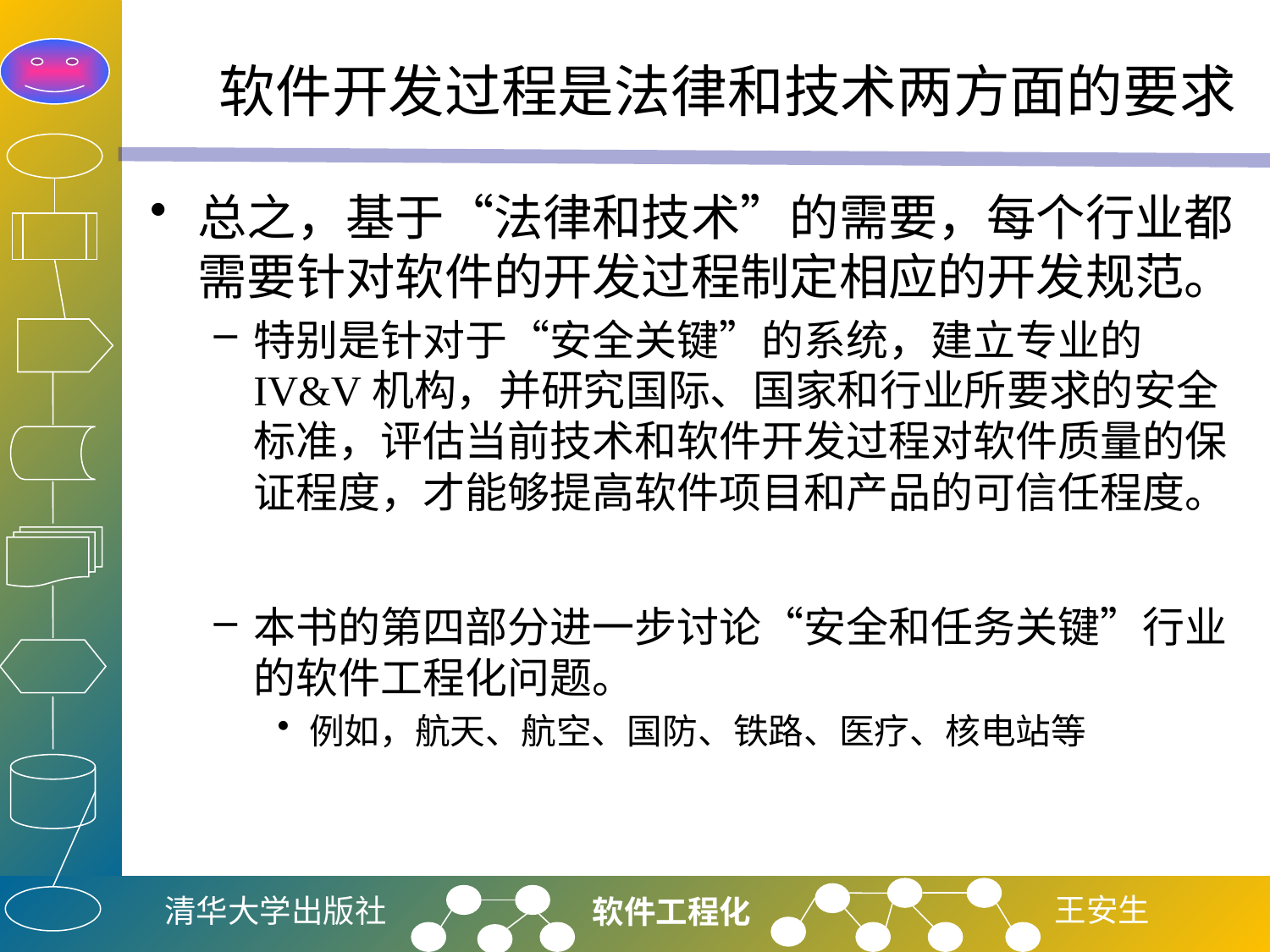

# 软件开发过程是法律和技术两方面的要求
总之，基于“法律和技术”的需要，每个行业都需要针对软件的开发过程制定相应的开发规范。
特别是针对于“安全关键”的系统，建立专业的IV&V机构，并研究国际、国家和行业所要求的安全标准，评估当前技术和软件开发过程对软件质量的保证程度，才能够提高软件项目和产品的可信任程度。

本书的第四部分进一步讨论“安全和任务关键”行业的软件工程化问题。
例如，航天、航空、国防、铁路、医疗、核电站等